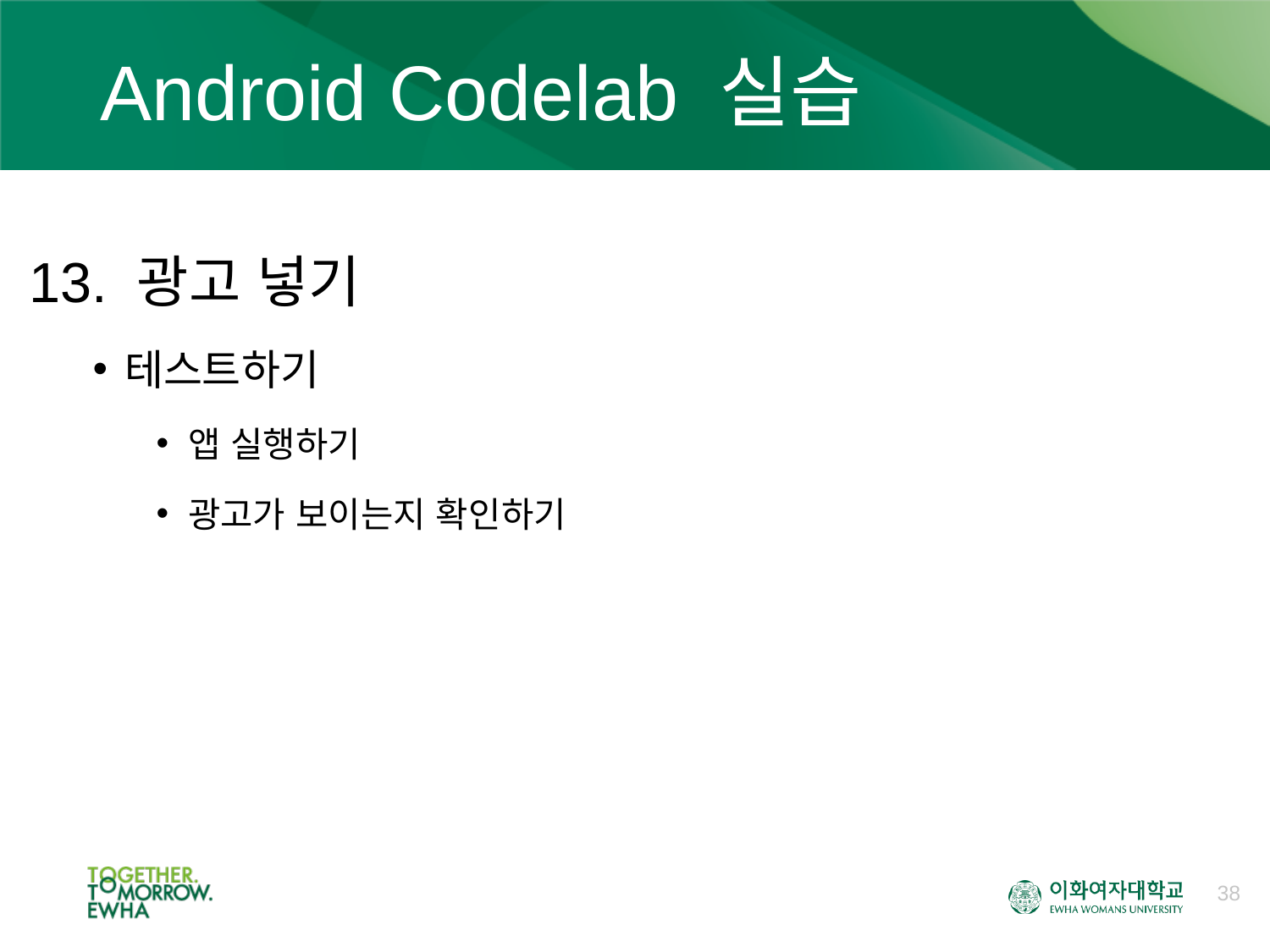

# Android Codelab 실습
13. 광고 넣기
테스트하기
앱 실행하기
광고가 보이는지 확인하기
38